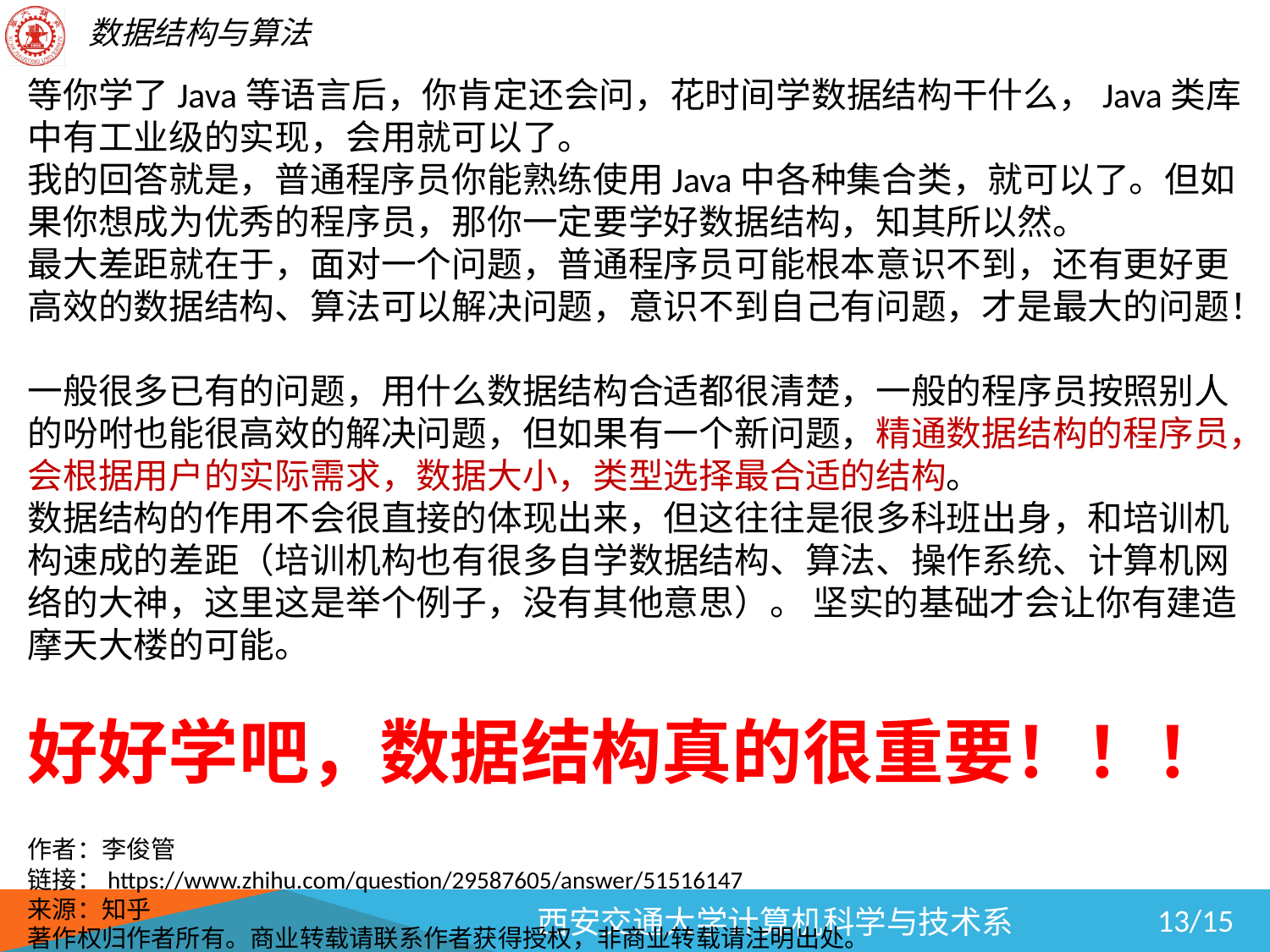

等你学了Java等语言后，你肯定还会问，花时间学数据结构干什么，Java类库中有工业级的实现，会用就可以了。
我的回答就是，普通程序员你能熟练使用Java中各种集合类，就可以了。但如果你想成为优秀的程序员，那你一定要学好数据结构，知其所以然。
最大差距就在于，面对一个问题，普通程序员可能根本意识不到，还有更好更高效的数据结构、算法可以解决问题，意识不到自己有问题，才是最大的问题！
一般很多已有的问题，用什么数据结构合适都很清楚，一般的程序员按照别人的吩咐也能很高效的解决问题，但如果有一个新问题，精通数据结构的程序员，会根据用户的实际需求，数据大小，类型选择最合适的结构。
数据结构的作用不会很直接的体现出来，但这往往是很多科班出身，和培训机构速成的差距（培训机构也有很多自学数据结构、算法、操作系统、计算机网络的大神，这里这是举个例子，没有其他意思）。 坚实的基础才会让你有建造摩天大楼的可能。
好好学吧，数据结构真的很重要！！！
作者：李俊管
链接：https://www.zhihu.com/question/29587605/answer/51516147
来源：知乎
著作权归作者所有。商业转载请联系作者获得授权，非商业转载请注明出处。